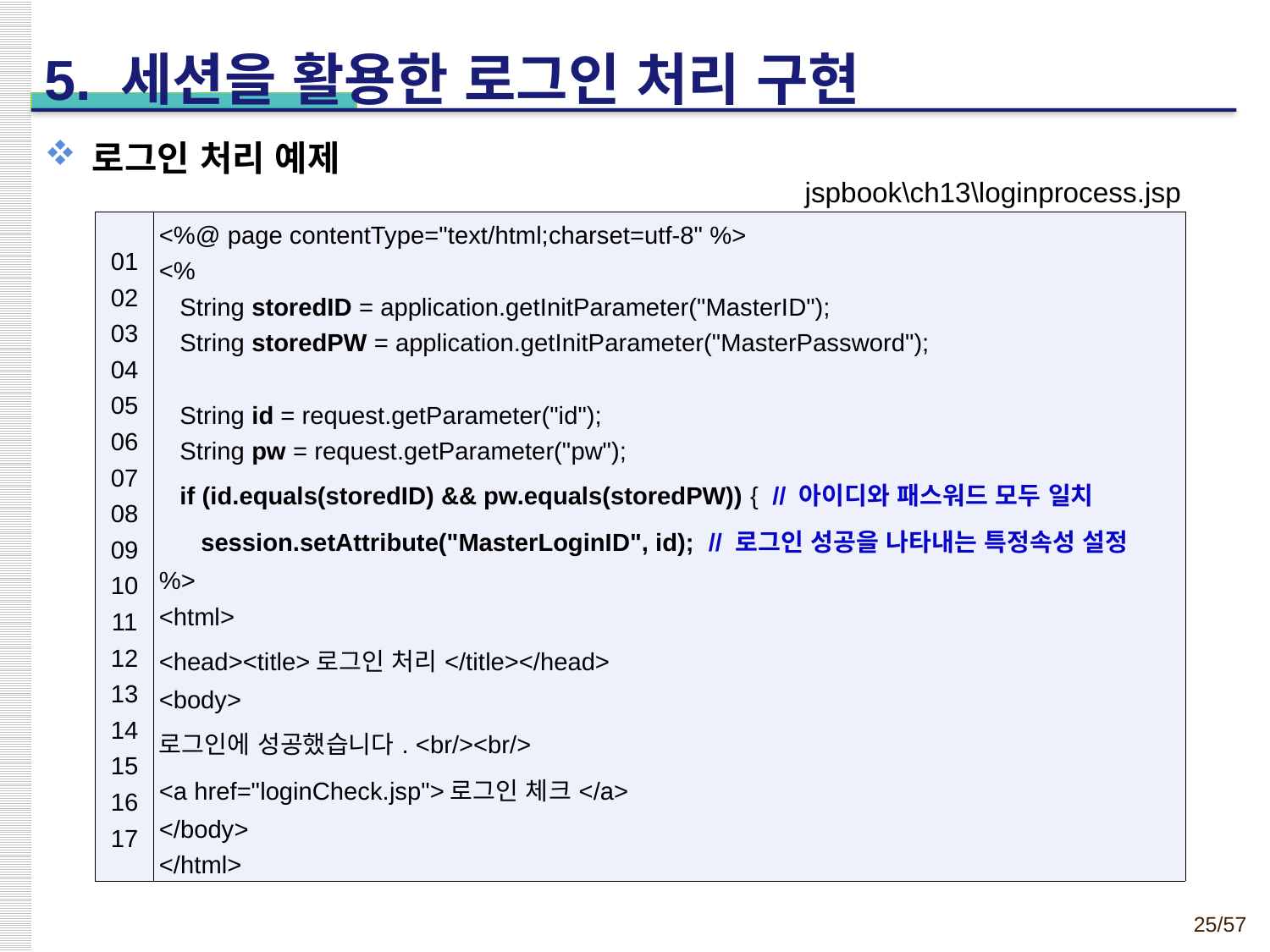

제11장
25/35

# 5. 세션을 활용한 로그인 처리 구현
로그인 처리 예제
jspbook\ch13\loginprocess.jsp
| 01 02 03 04 05 06 07 08 09 10 11 12 13 14 15 16 17 | <%@ page contentType="text/html;charset=utf-8" %> <% String storedID = application.getInitParameter("MasterID"); String storedPW = application.getInitParameter("MasterPassword"); String id = request.getParameter("id"); String pw = request.getParameter("pw"); if (id.equals(storedID) && pw.equals(storedPW)) { // 아이디와 패스워드 모두 일치 session.setAttribute("MasterLoginID", id); // 로그인 성공을 나타내는 특정속성 설정 %> <html> <head><title>로그인 처리</title></head> <body> 로그인에 성공했습니다. <br/><br/> <a href="loginCheck.jsp">로그인 체크</a> </body> </html> |
| --- | --- |